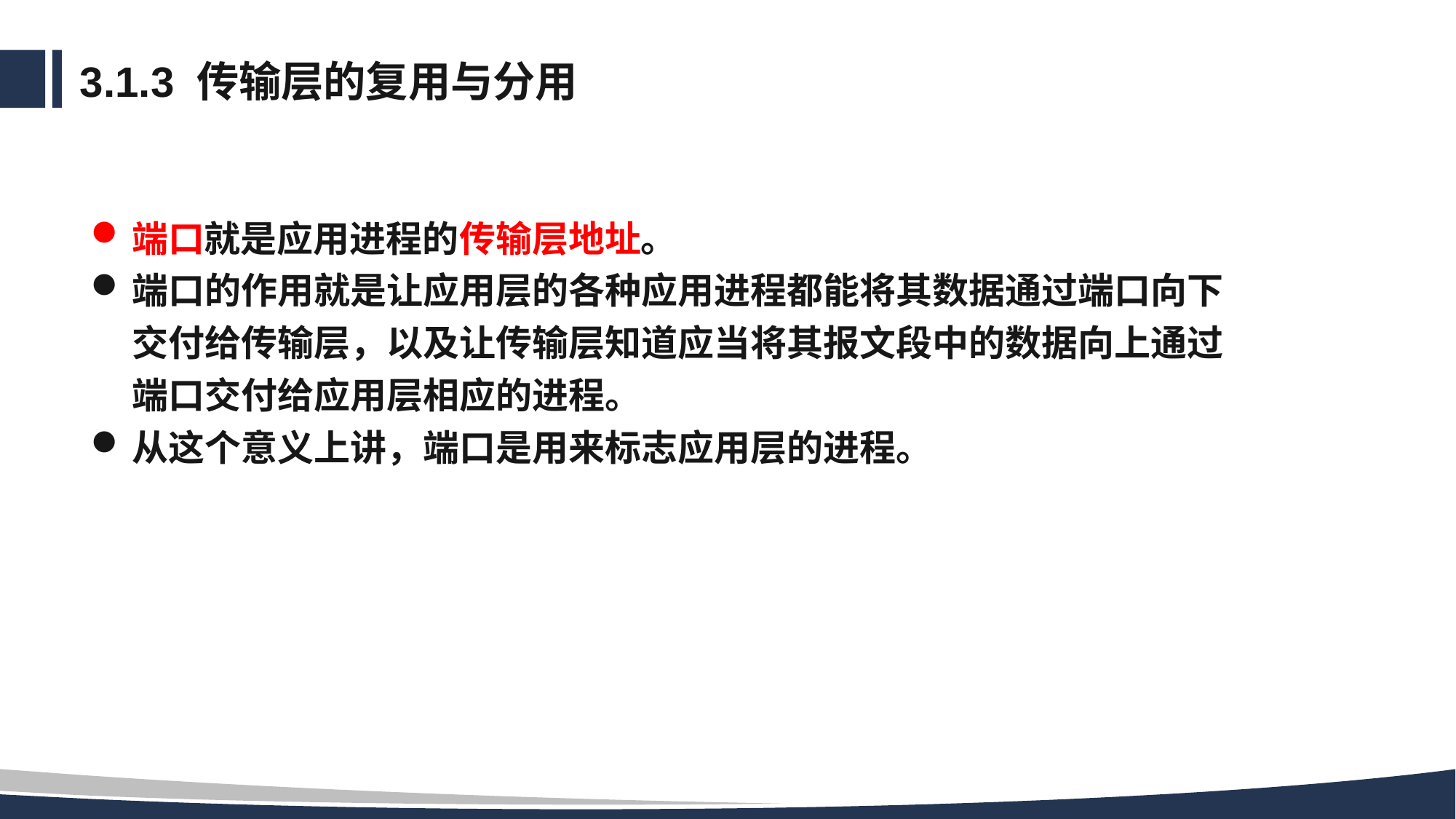

# 3.1.3 传输层的复用与分用
端口就是应用进程的传输层地址。
端口的作用就是让应用层的各种应用进程都能将其数据通过端口向下交付给传输层，以及让传输层知道应当将其报文段中的数据向上通过端口交付给应用层相应的进程。
从这个意义上讲，端口是用来标志应用层的进程。